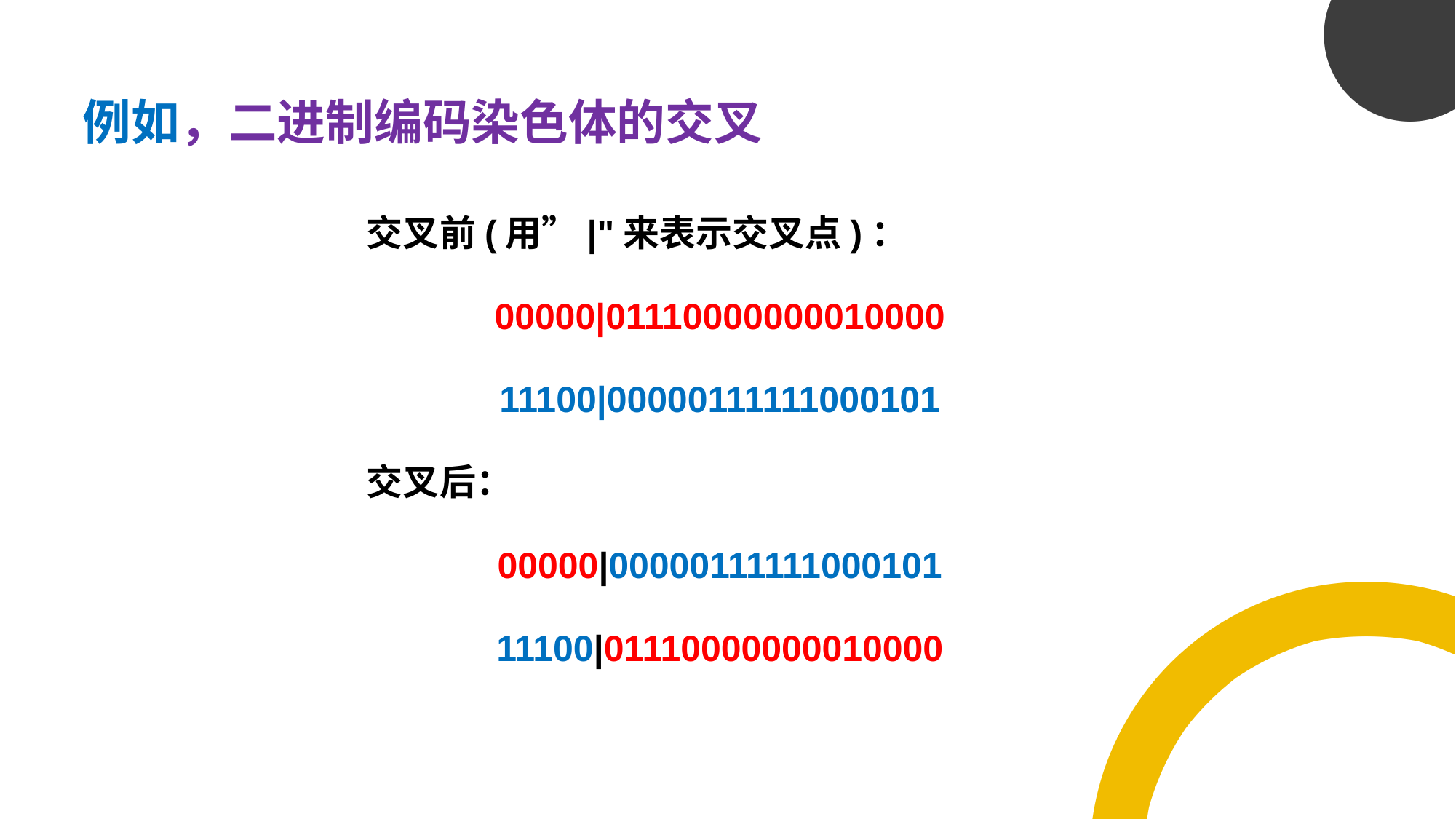

例如，二进制编码染色体的交叉
交叉前(用”|"来表示交叉点)：
00000|01110000000010000
11100|00000111111000101
交叉后：
00000|00000111111000101
11100|01110000000010000